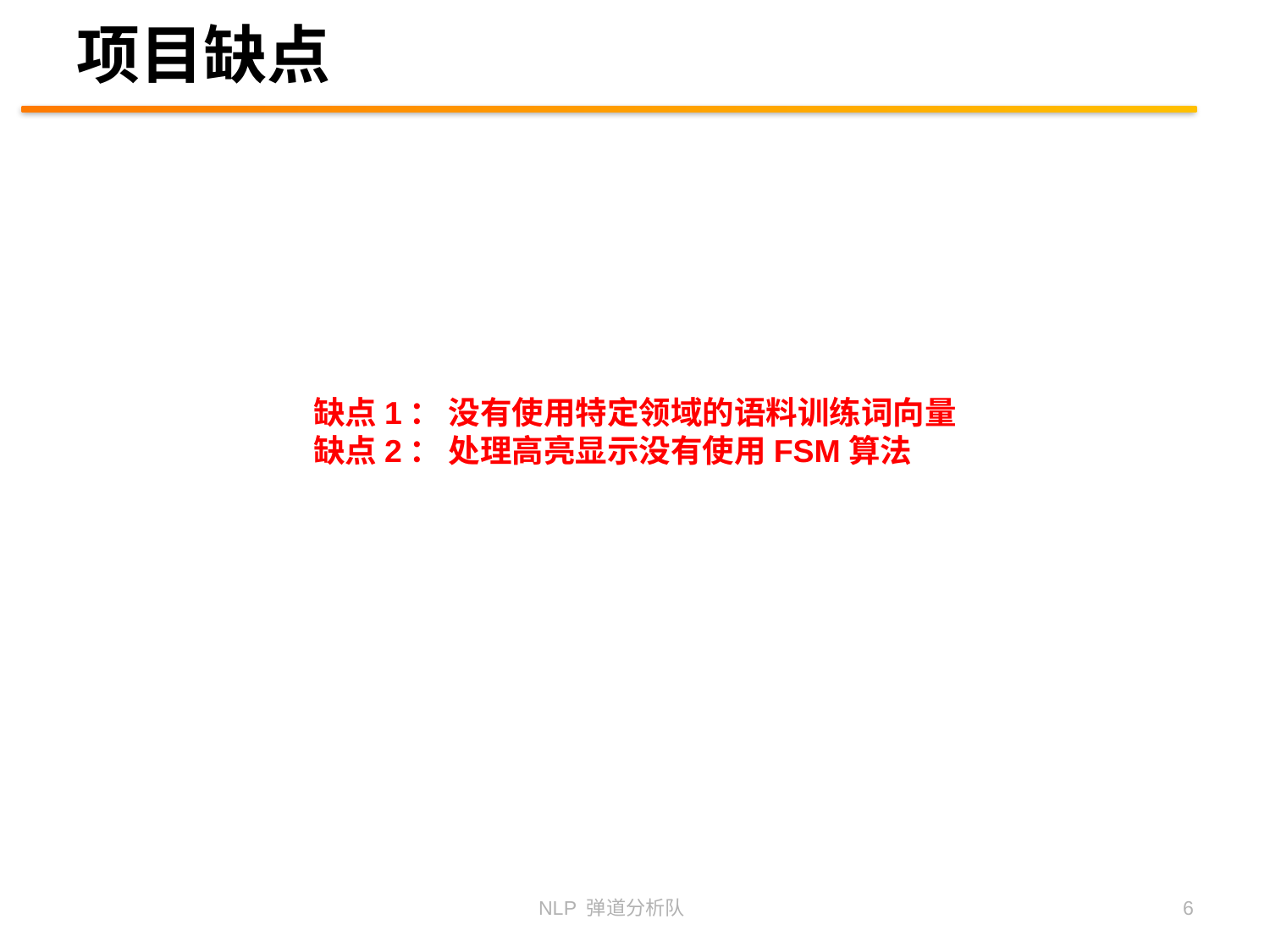

# 项目缺点
缺点1： 没有使用特定领域的语料训练词向量
缺点2： 处理高亮显示没有使用FSM算法
NLP 弹道分析队
6